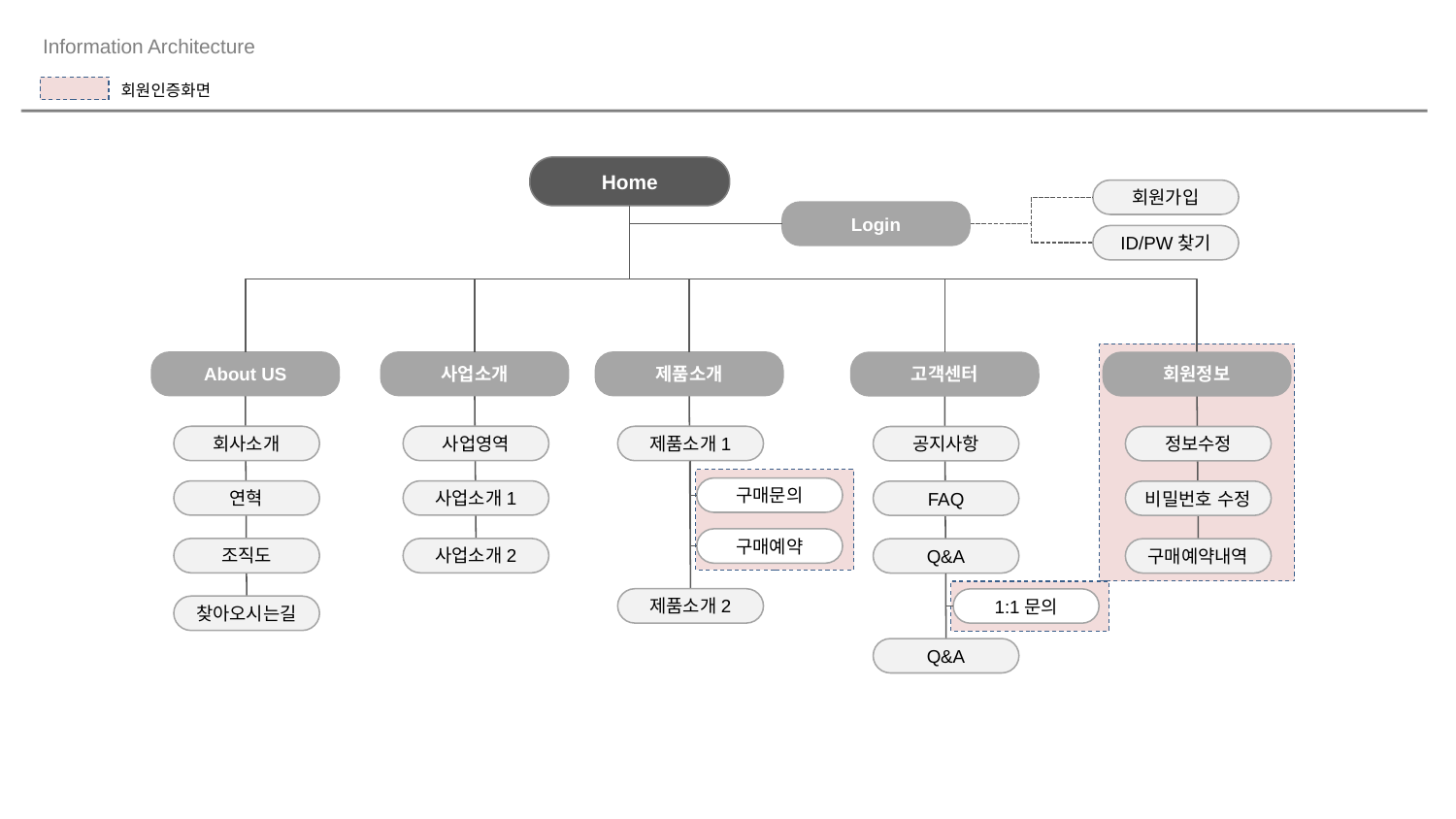

6
1.0
# Information Architecture
회원인증화면

Home
회원가입
Login
ID/PW찾기

About US
사업소개
제품소개
고객센터
회원정보
회사소개
사업영역
제품소개1
공지사항
정보수정

구매문의
연혁
사업소개1
FAQ
비밀번호 수정
구매예약
조직도
사업소개2
Q&A
구매예약내역

제품소개2
1:1문의
찾아오시는길
Q&A